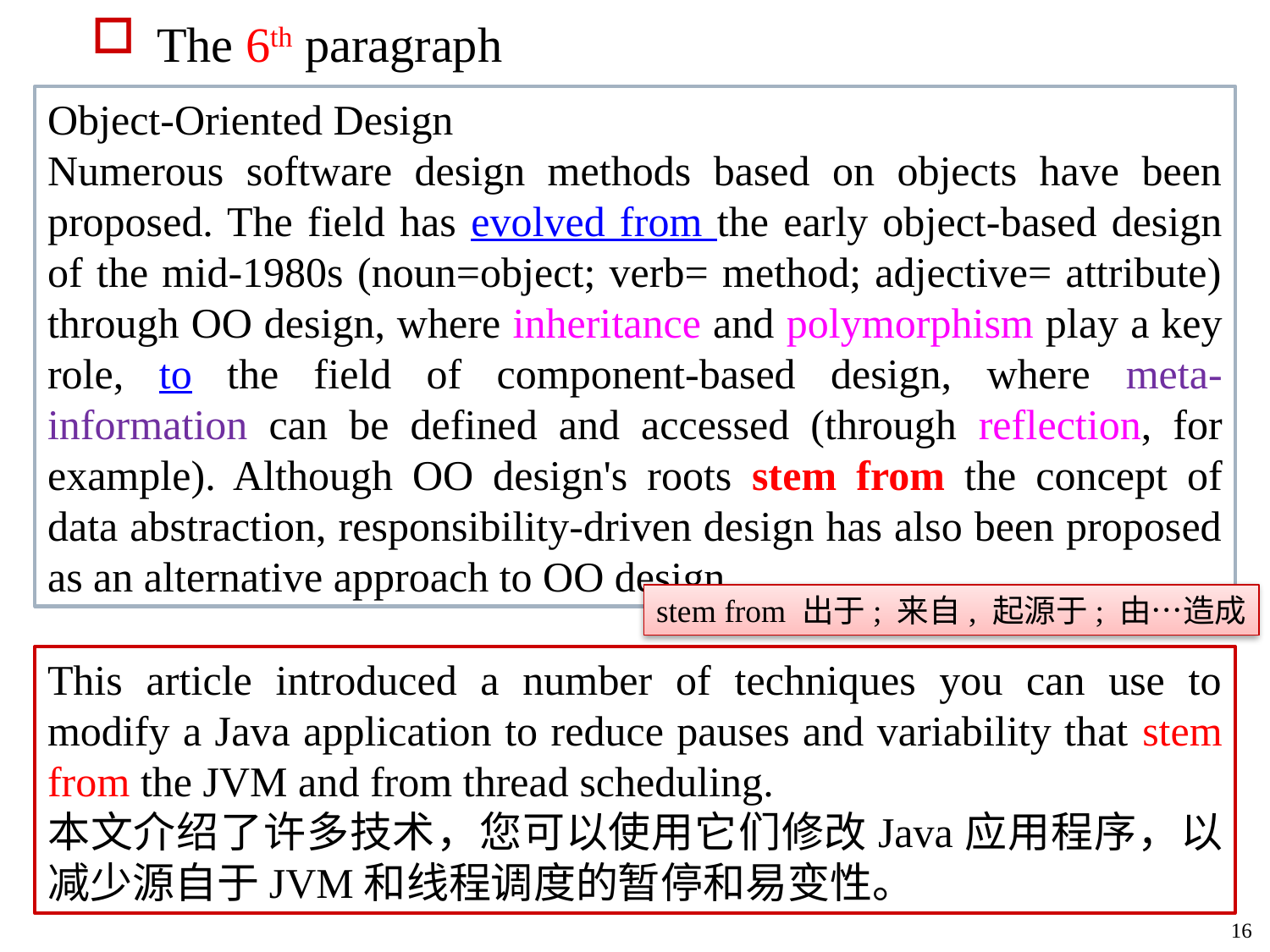

The 6th paragraph
Object-Oriented Design
Numerous software design methods based on objects have been proposed. The field has evolved from the early object-based design of the mid-1980s (noun=object; verb= method; adjective= attribute) through OO design, where inheritance and polymorphism play a key role, to the field of component-based design, where meta-information can be defined and accessed (through reflection, for example). Although OO design's roots stem from the concept of data abstraction, responsibility-driven design has also been proposed as an alternative approach to OO design.
stem from 出于; 来自, 起源于; 由…造成
This article introduced a number of techniques you can use to modify a Java application to reduce pauses and variability that stem from the JVM and from thread scheduling.
本文介绍了许多技术，您可以使用它们修改Java应用程序，以减少源自于JVM和线程调度的暂停和易变性。
16